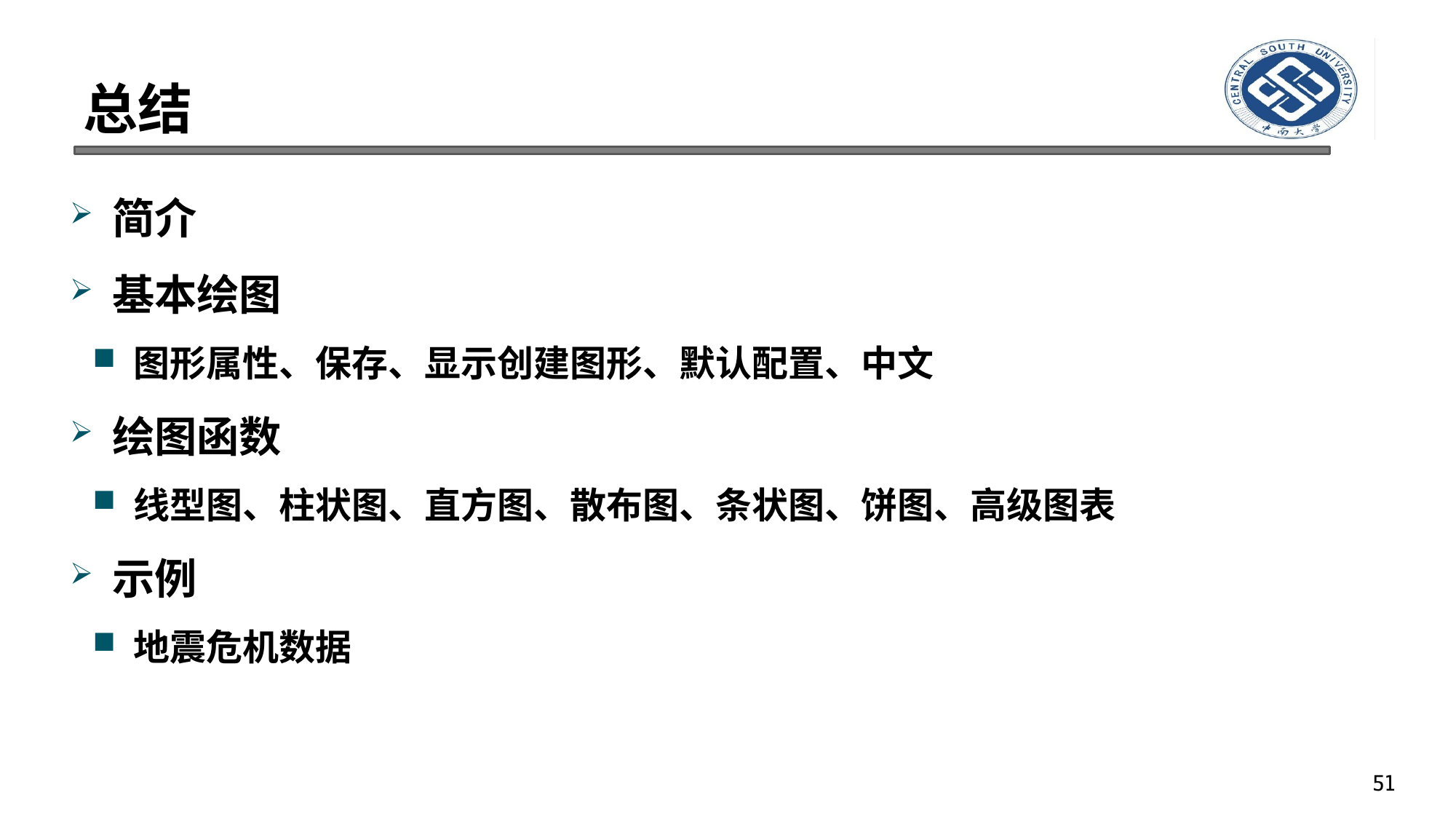

# 总结
简介
基本绘图
图形属性、保存、显示创建图形、默认配置、中文
绘图函数
线型图、柱状图、直方图、散布图、条状图、饼图、高级图表
示例
地震危机数据

51